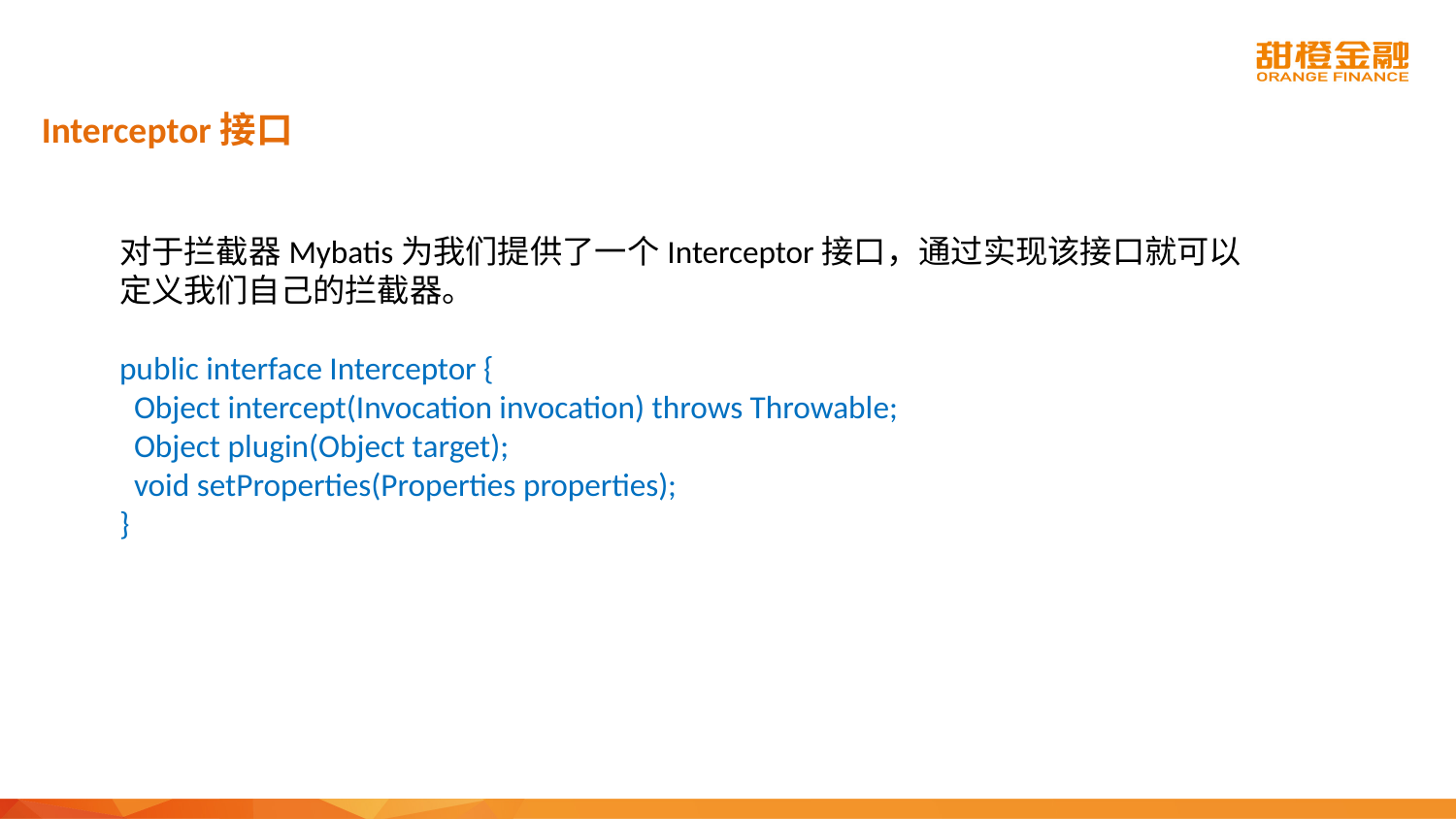

# Interceptor接口
对于拦截器Mybatis为我们提供了一个Interceptor接口，通过实现该接口就可以定义我们自己的拦截器。

public interface Interceptor {
  Object intercept(Invocation invocation) throws Throwable;
  Object plugin(Object target);
  void setProperties(Properties properties);
}